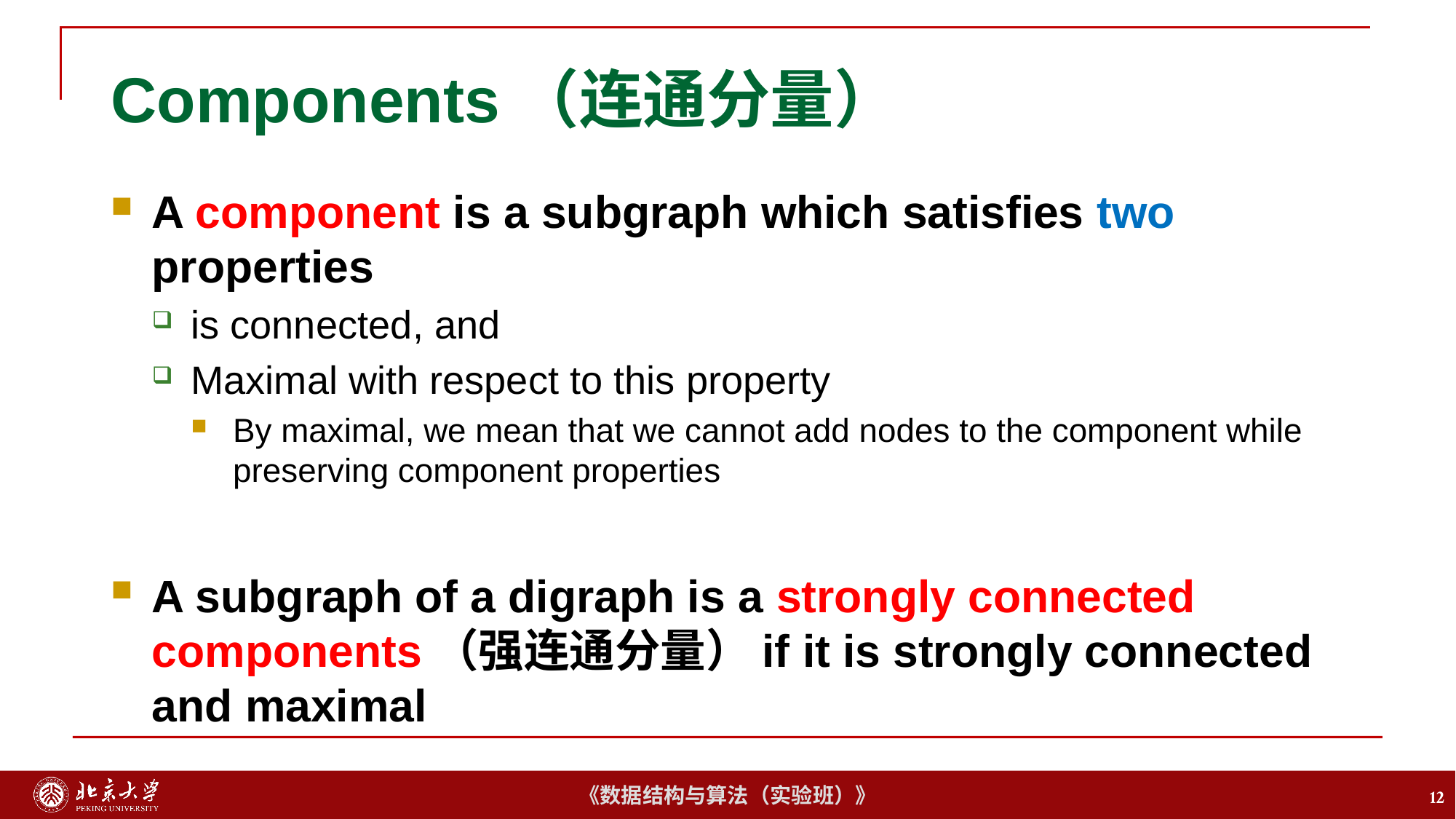

# Components（连通分量）
A component is a subgraph which satisfies two properties
is connected, and
Maximal with respect to this property
By maximal, we mean that we cannot add nodes to the component while preserving component properties

A subgraph of a digraph is a strongly connected components（强连通分量）if it is strongly connected and maximal

12